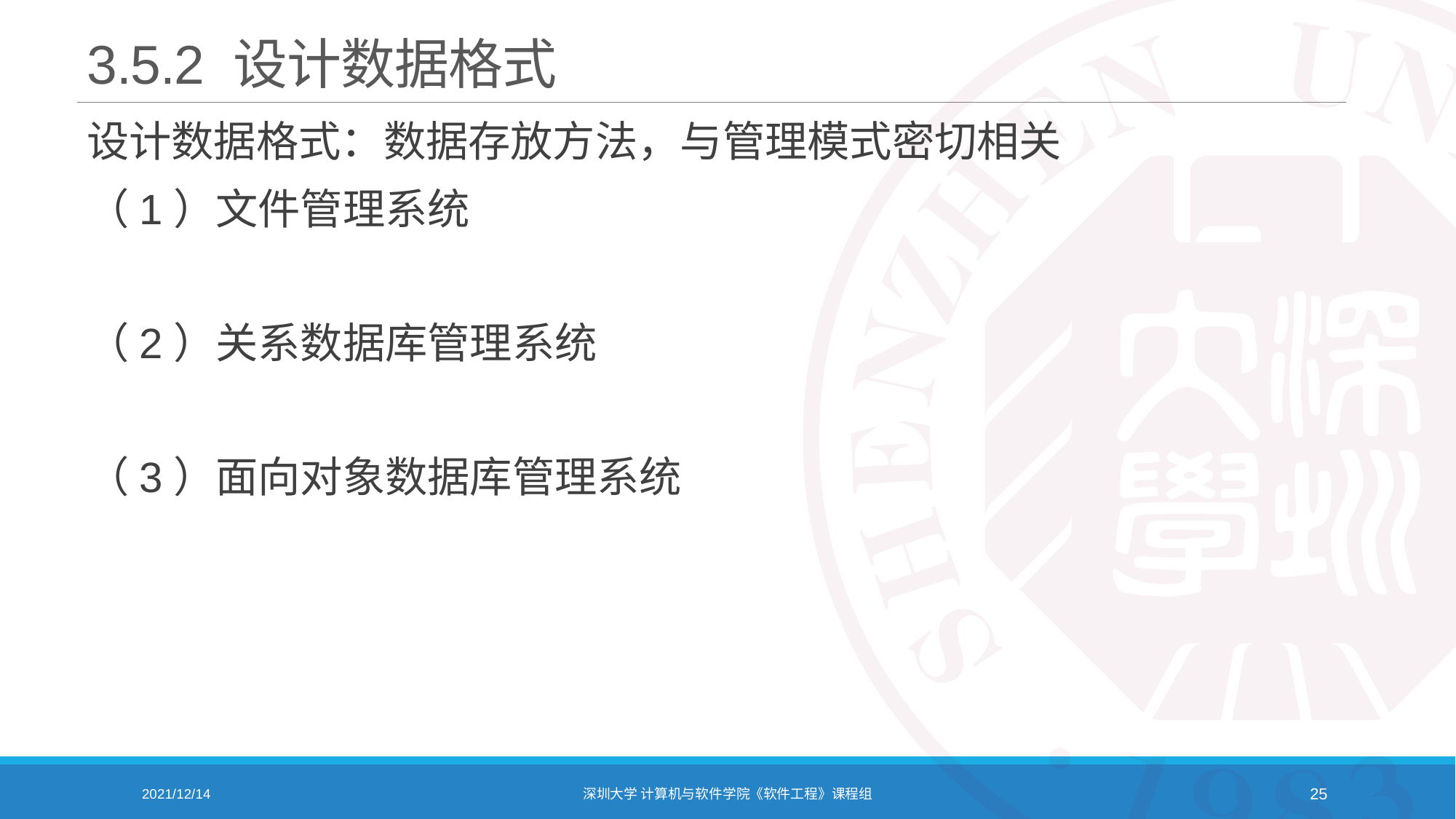

# 3.5.2 设计数据格式
设计数据格式：数据存放方法，与管理模式密切相关
（1）文件管理系统

（2）关系数据库管理系统

（3）面向对象数据库管理系统

2021/12/14
深圳大学 计算机与软件学院《软件工程》课程组
25